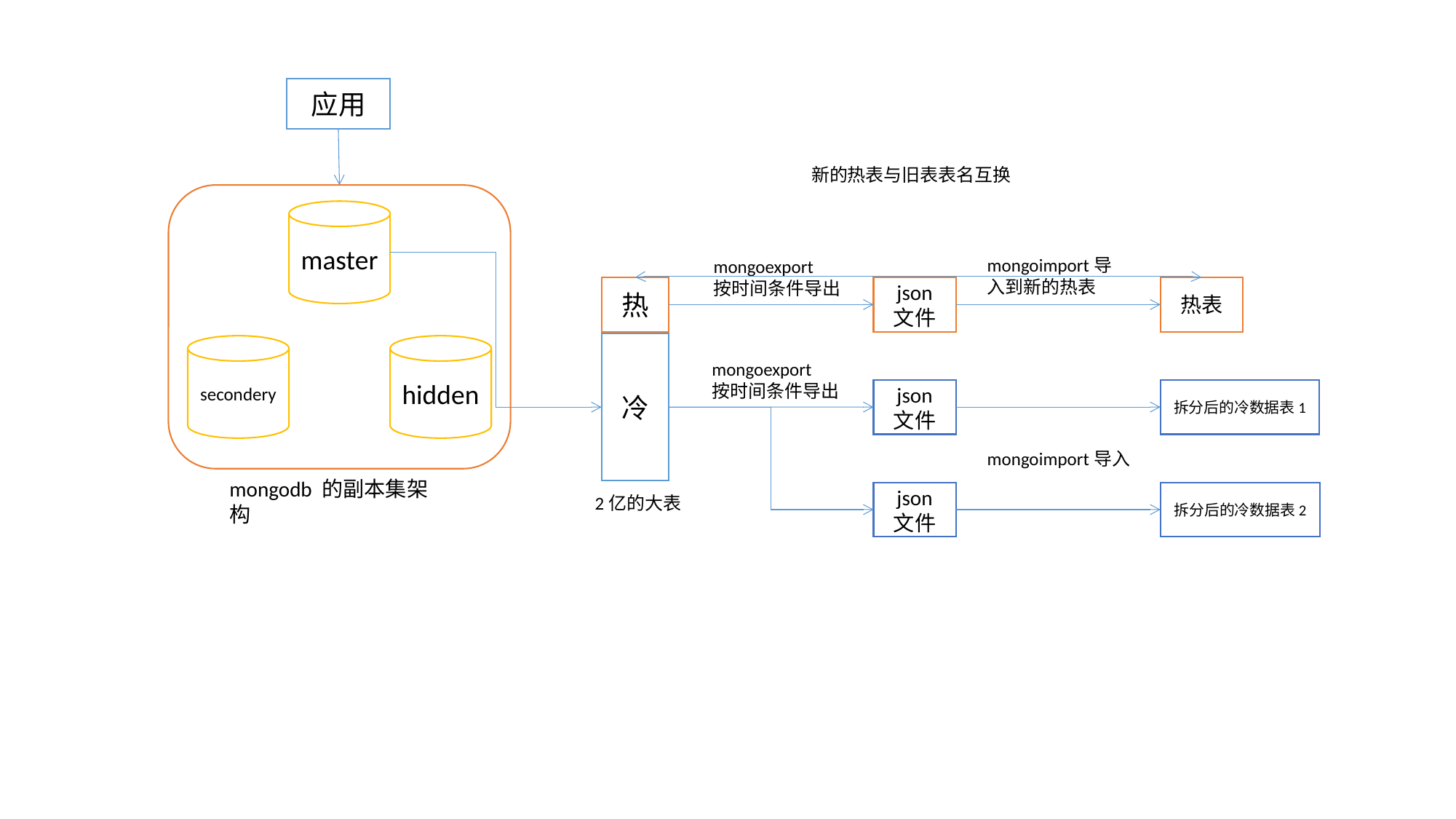

应用
新的热表与旧表表名互换

master
mongoimport导入到新的热表
mongoexport
按时间条件导出
热
json 文件
热表
冷
secondery
hidden
mongoexport
按时间条件导出
json 文件
拆分后的冷数据表1
mongoimport导入
mongodb 的副本集架构
json 文件
拆分后的冷数据表2
2亿的大表